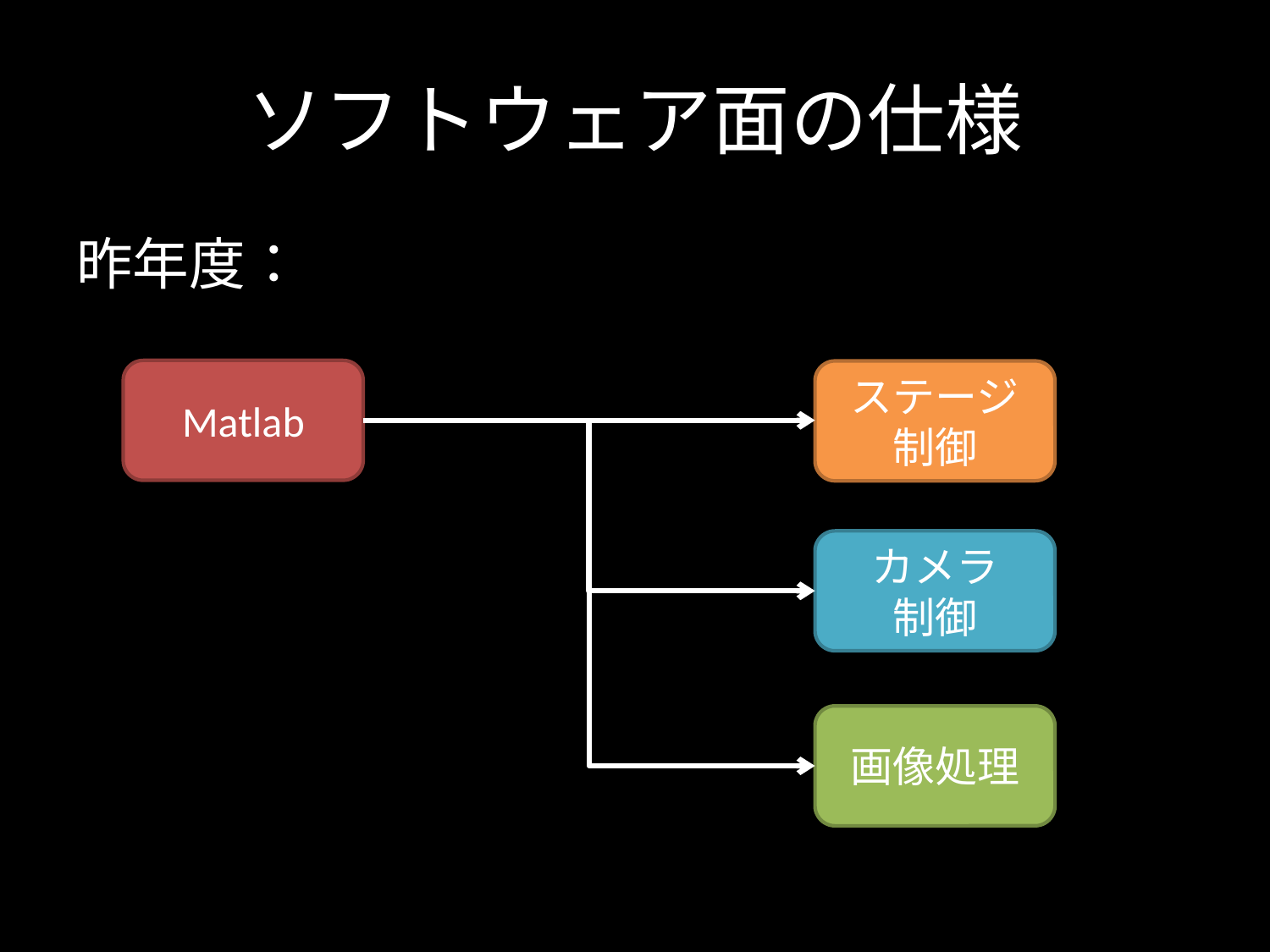

# ソフトウェア面の仕様
昨年度：
Matlab
ステージ
制御
カメラ
制御
画像処理